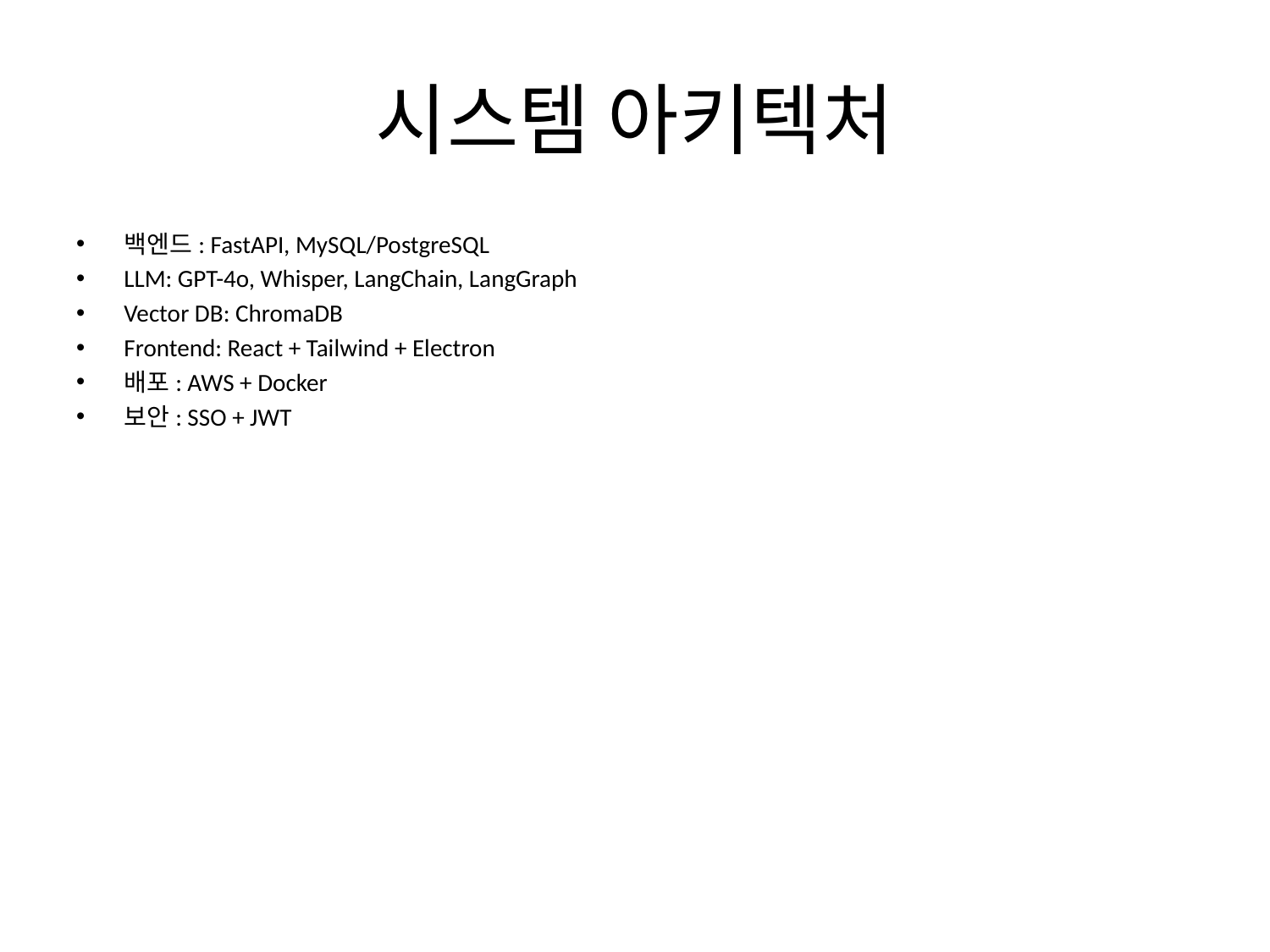

# 시스템 아키텍처
백엔드: FastAPI, MySQL/PostgreSQL
LLM: GPT-4o, Whisper, LangChain, LangGraph
Vector DB: ChromaDB
Frontend: React + Tailwind + Electron
배포: AWS + Docker
보안: SSO + JWT